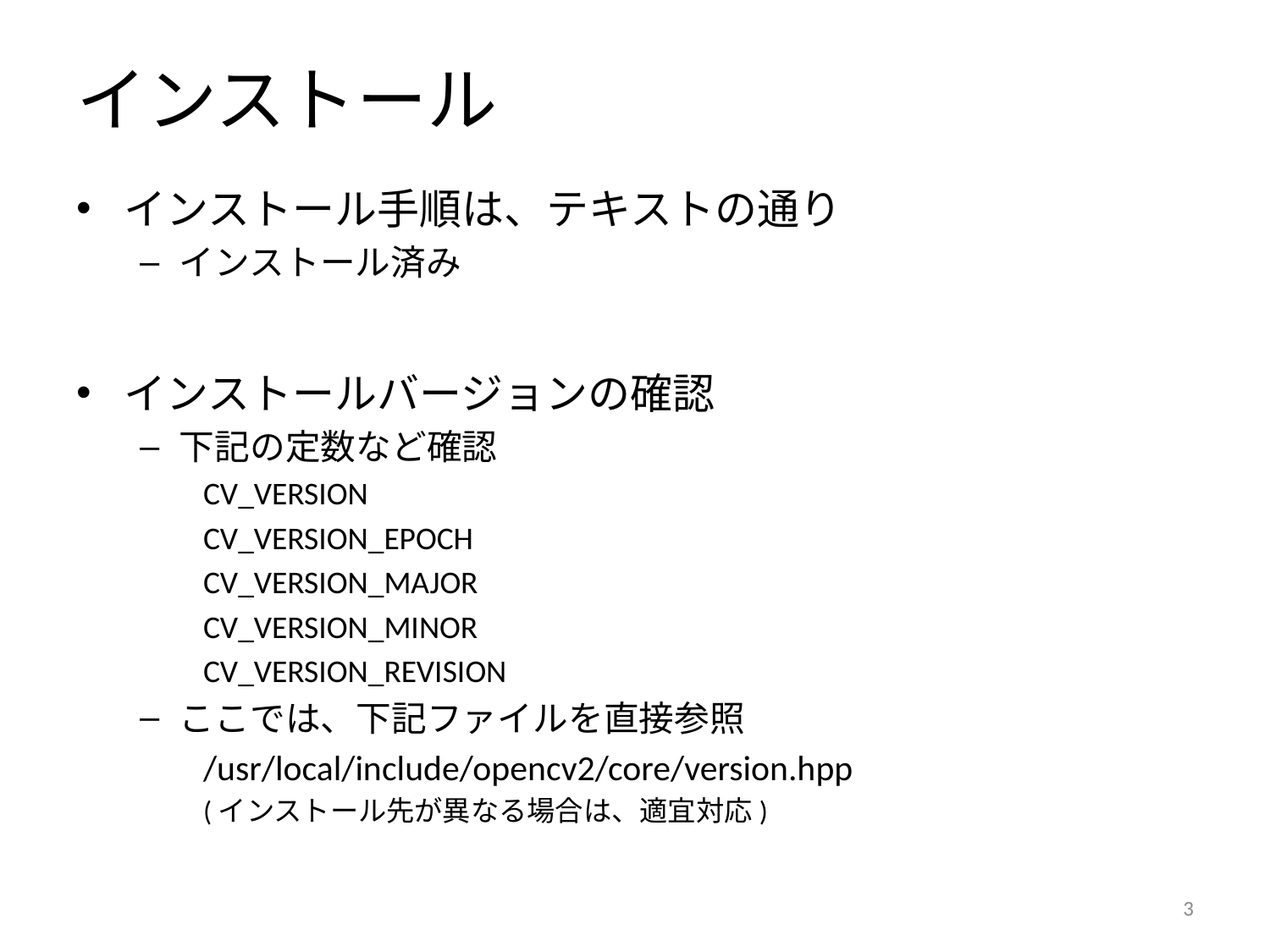

# インストール
インストール手順は、テキストの通り
インストール済み

インストールバージョンの確認
下記の定数など確認
CV_VERSION
CV_VERSION_EPOCH
CV_VERSION_MAJOR
CV_VERSION_MINOR
CV_VERSION_REVISION
ここでは、下記ファイルを直接参照
/usr/local/include/opencv2/core/version.hpp
(インストール先が異なる場合は、適宜対応)

3